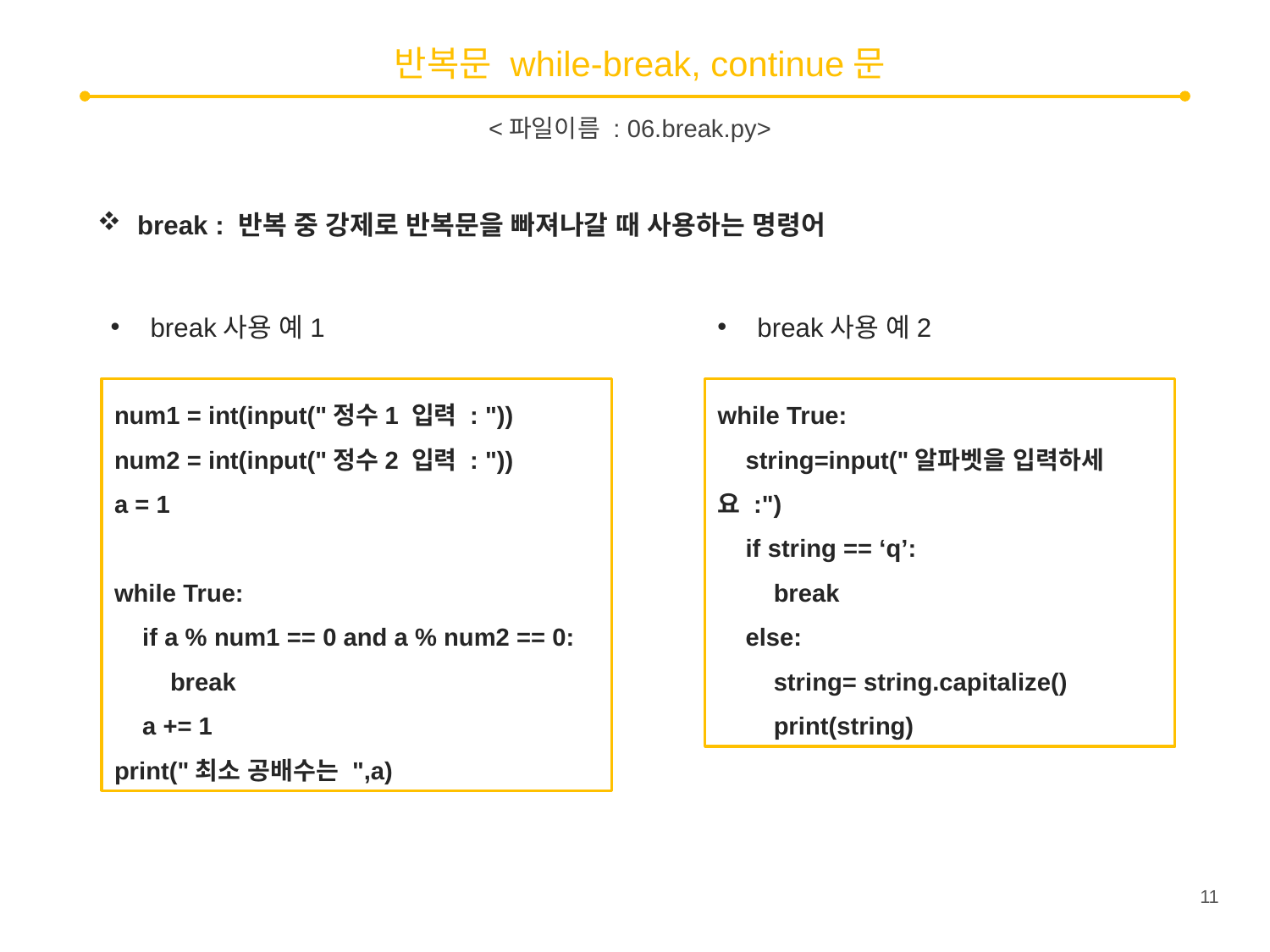

# 반복문 while-break, continue문
<파일이름 : 06.break.py>
break : 반복 중 강제로 반복문을 빠져나갈 때 사용하는 명령어
break사용 예1
break사용 예2
num1 = int(input("정수1 입력 : "))
num2 = int(input("정수2 입력 : "))
a = 1

while True:
    if a % num1 == 0 and a % num2 == 0:
        break
    a += 1
print("최소 공배수는 ",a)
while True:
    string=input("알파벳을 입력하세요 :")
    if string == ‘q’:
        break
    else:
        string= string.capitalize()
        print(string)